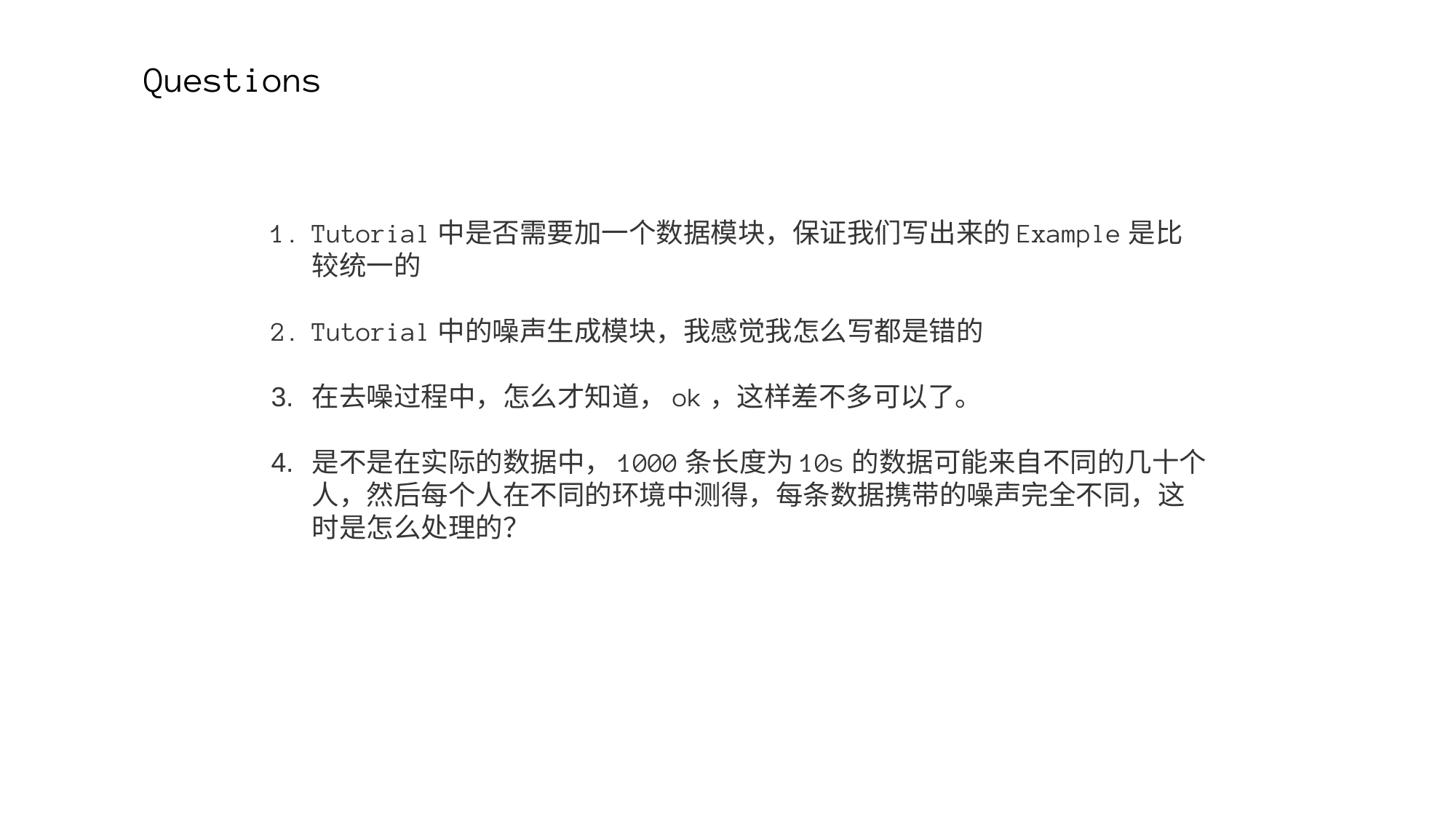

Questions
Tutorial中是否需要加一个数据模块，保证我们写出来的Example是比较统一的

Tutorial中的噪声生成模块，我感觉我怎么写都是错的

在去噪过程中，怎么才知道，ok，这样差不多可以了。

是不是在实际的数据中，1000条长度为10s的数据可能来自不同的几十个人，然后每个人在不同的环境中测得，每条数据携带的噪声完全不同，这时是怎么处理的？